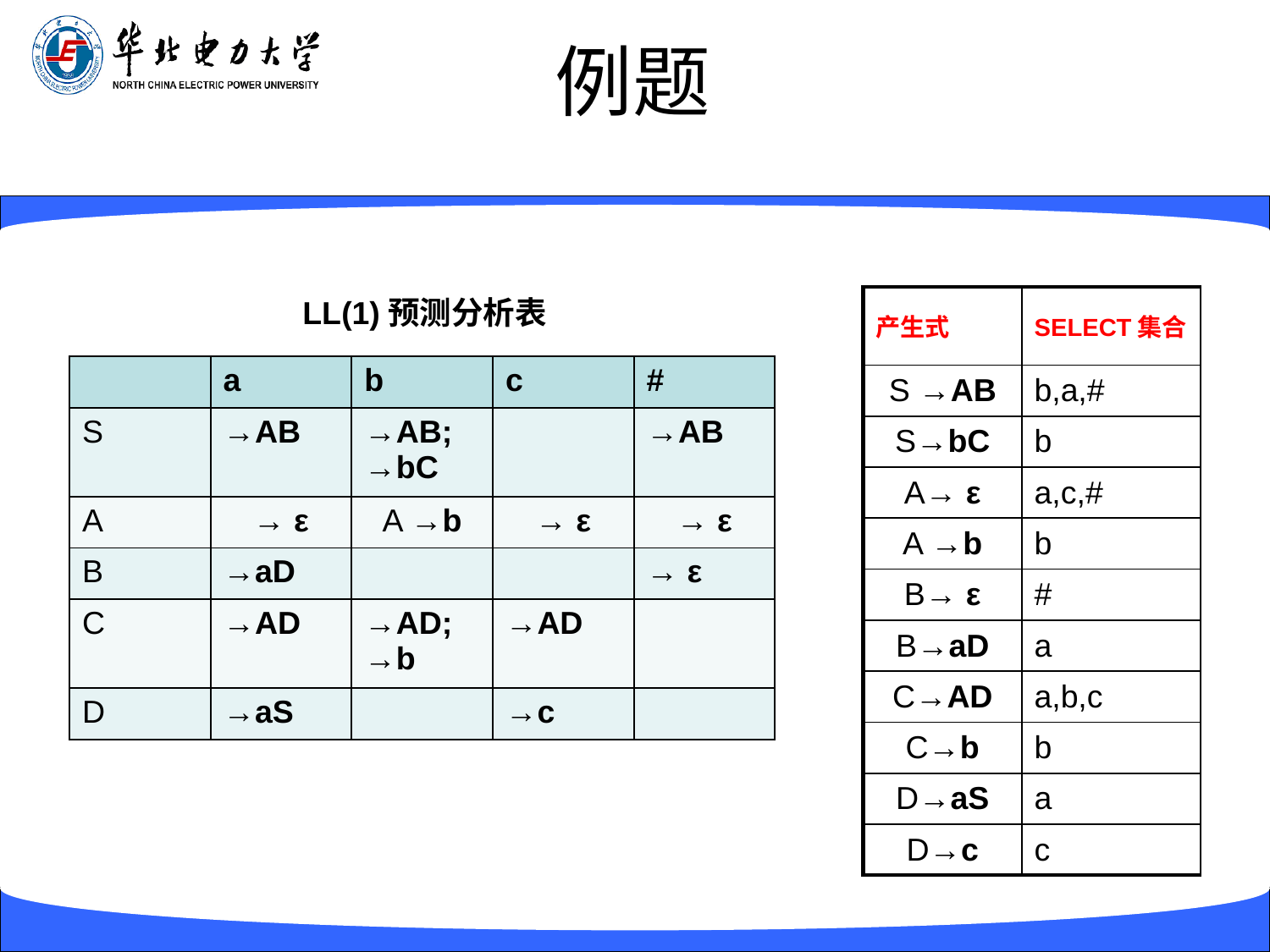

# 例题
LL(1)预测分析表
| 产生式 | SELECT集合 |
| --- | --- |
| S →AB | b,a,# |
| S→bC | b |
| A→ ε | a,c,# |
| A →b | b |
| B→ ε | # |
| B→aD | a |
| C→AD | a,b,c |
| C→b | b |
| D→aS | a |
| D→c | c |
|  | a | b | c | # |
| --- | --- | --- | --- | --- |
| S | →AB | →AB; →bC |  | →AB |
| A | → ε | A →b | → ε | → ε |
| B | →aD |  |  | → ε |
| C | →AD | →AD; →b | →AD |  |
| D | →aS |  | →c |  |